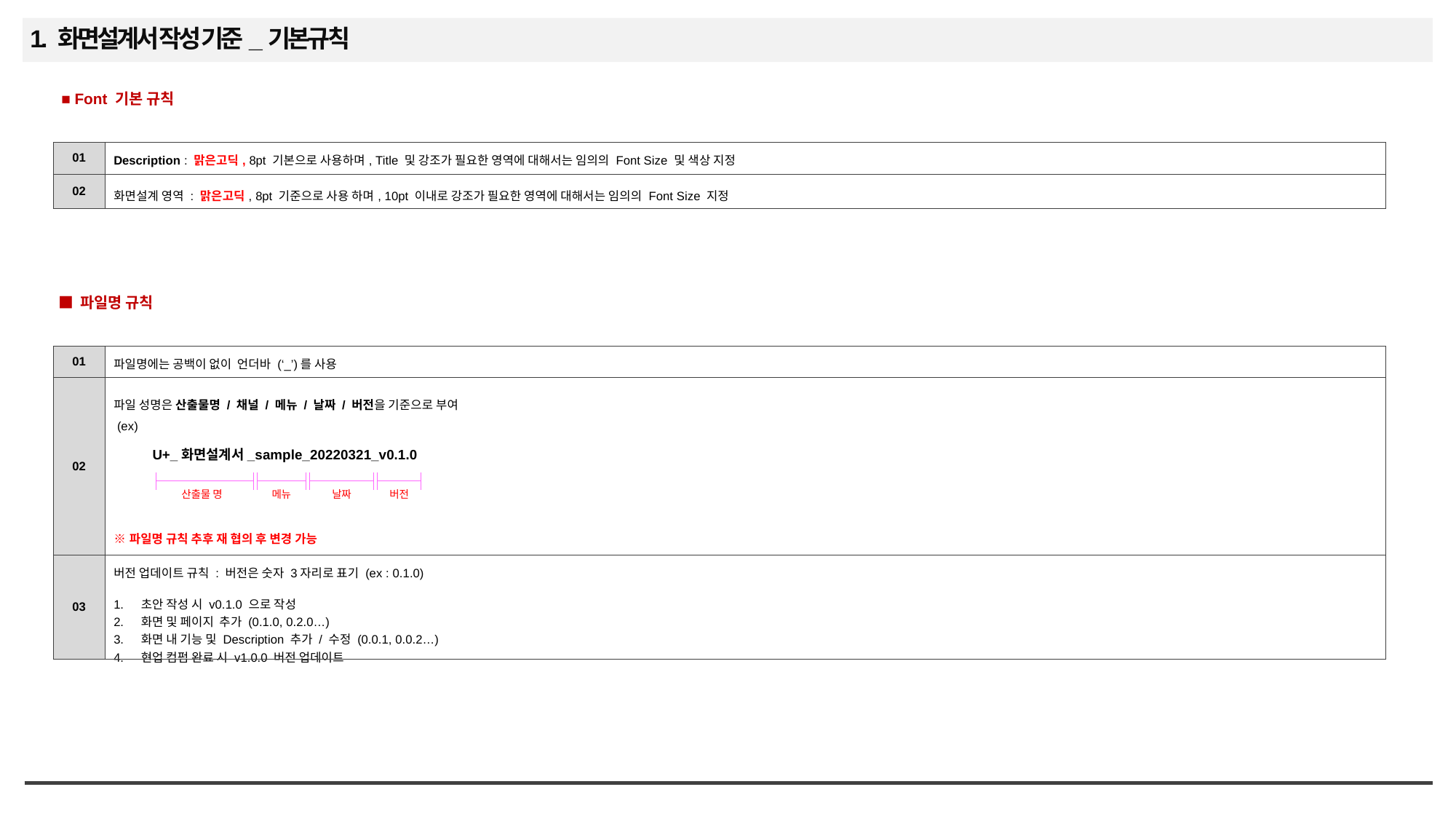

1. 화면설계서 작성 기준_기본규칙
■ Font 기본 규칙
| 01 | Description : 맑은고딕, 8pt 기본으로 사용하며, Title 및 강조가 필요한 영역에 대해서는 임의의 Font Size 및 색상 지정 |
| --- | --- |
| 02 | 화면설계 영역 : 맑은고딕, 8pt 기준으로 사용 하며, 10pt 이내로 강조가 필요한 영역에 대해서는 임의의 Font Size 지정 |
■ 파일명 규칙
| 01 | 파일명에는 공백이 없이 언더바 (‘\_’)를 사용 |
| --- | --- |
| 02 | 파일 성명은 산출물명 / 채널 / 메뉴 / 날짜 / 버전을 기준으로 부여 (ex) ※파일명 규칙 추후 재 협의 후 변경 가능 |
| 03 | 버전 업데이트 규칙 : 버전은 숫자 3자리로 표기 (ex : 0.1.0) 초안 작성 시 v0.1.0 으로 작성 화면 및 페이지 추가 (0.1.0, 0.2.0…) 화면 내 기능 및 Description 추가 / 수정 (0.0.1, 0.0.2…) 현업 컴펌 완료 시 v1.0.0 버전 업데이트 |
U+_화면설계서_sample_20220321_v0.1.0

산출물 명
메뉴
날짜
버전